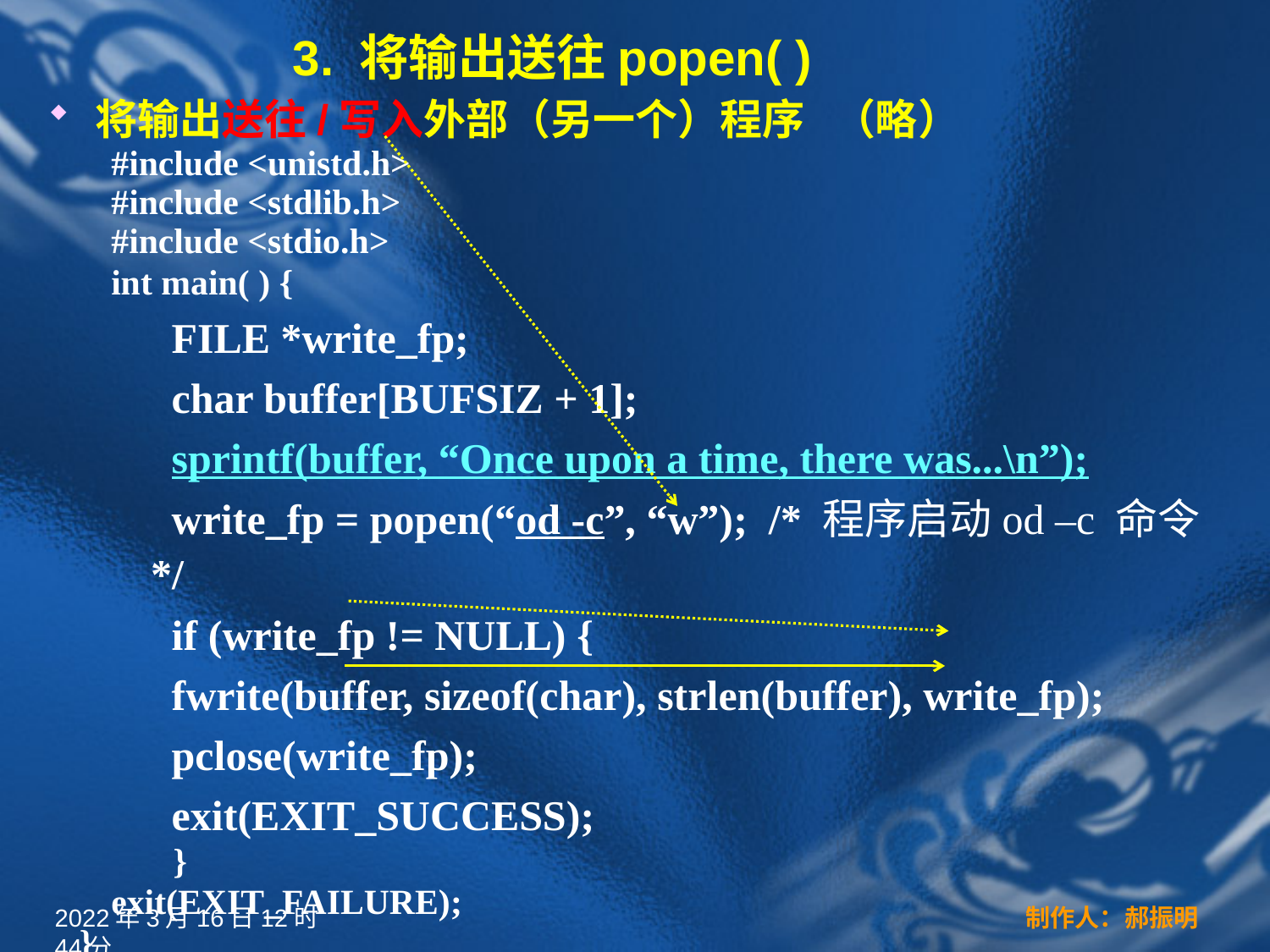

# 3. 将输出送往popen( )
将输出送往/写入外部（另一个）程序   （略）
#include <unistd.h>
#include <stdlib.h>
#include <stdio.h>
int main( ) {
FILE *write_fp;
char buffer[BUFSIZ + 1];
sprintf(buffer, “Once upon a time, there was...\n”);
write_fp = popen(“od -c”, “w”);  /* 程序启动od –c 命令 */
if (write_fp != NULL) {
fwrite(buffer, sizeof(char), strlen(buffer), write_fp);
pclose(write_fp);
exit(EXIT_SUCCESS);
       }
exit(EXIT_FAILURE);
 }

2022年3月16日12时44分
制作人：郝振明